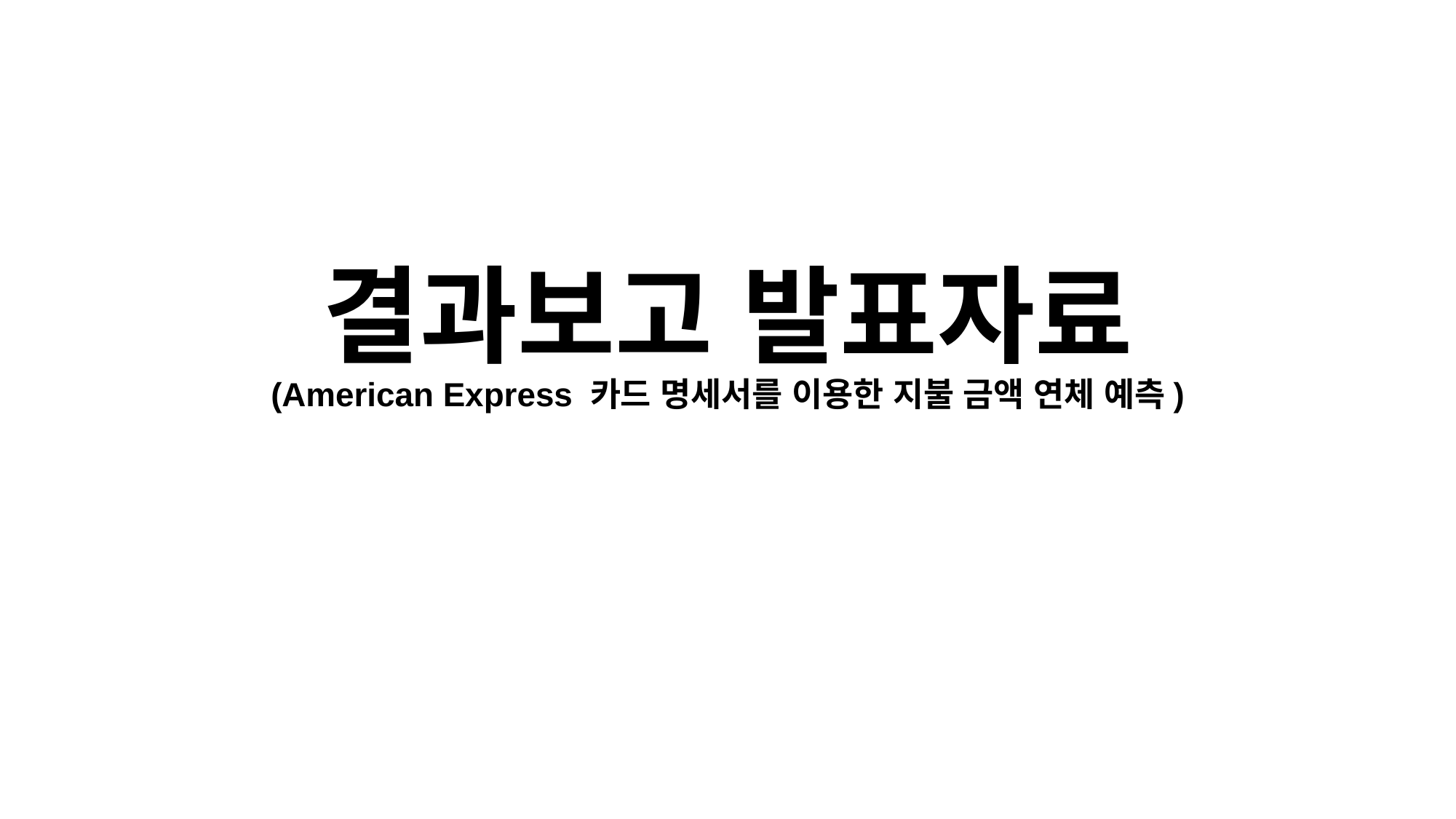

# 결과보고 발표자료 (American Express 카드 명세서를 이용한 지불 금액 연체 예측)